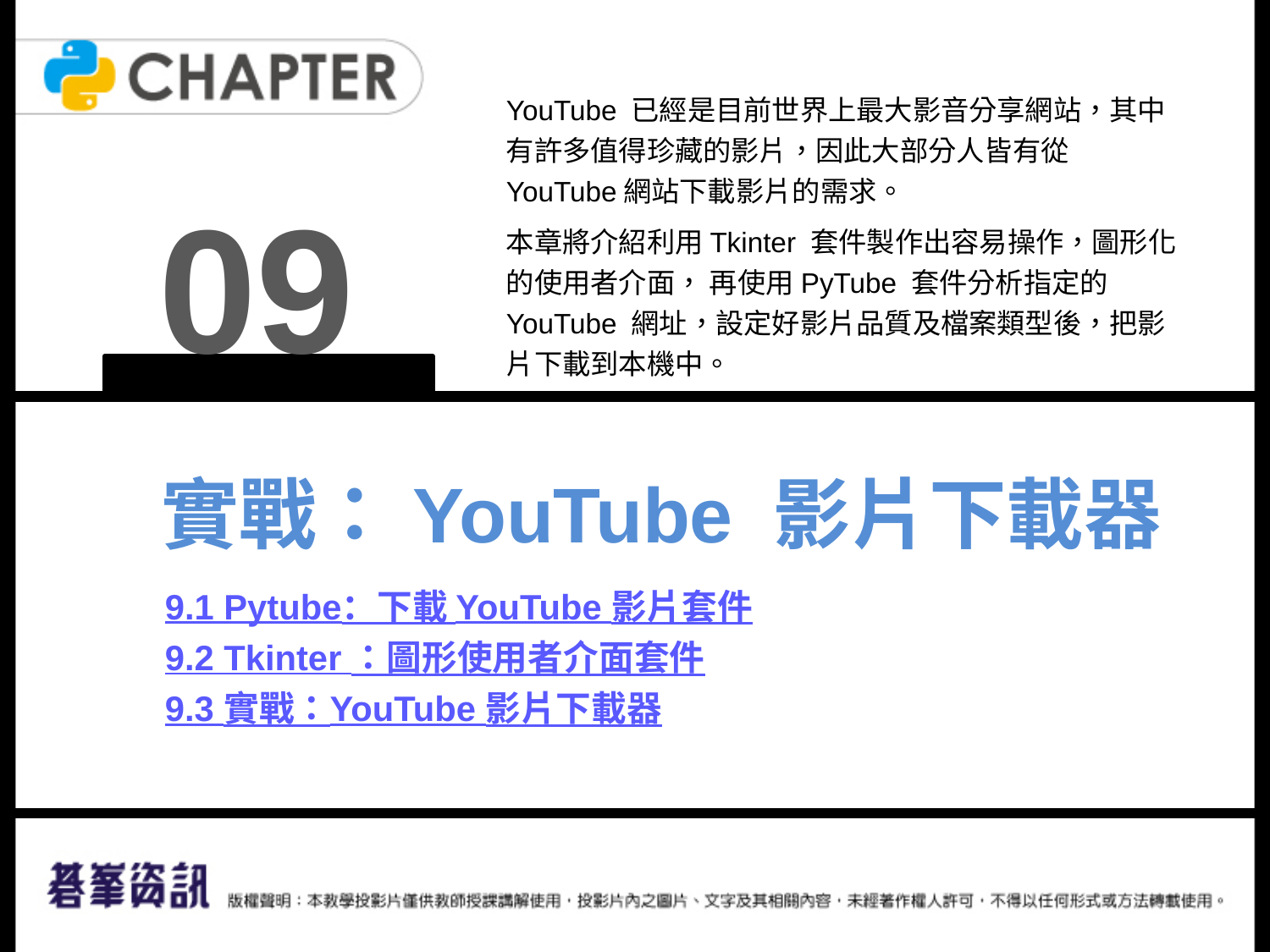

YouTube 已經是目前世界上最大影音分享網站，其中有許多值得珍藏的影片，因此大部分人皆有從 YouTube網站下載影片的需求。
本章將介紹利用Tkinter 套件製作出容易操作，圖形化的使用者介面， 再使用PyTube 套件分析指定的YouTube 網址，設定好影片品質及檔案類型後，把影片下載到本機中。
09
實戰：YouTube 影片下載器
9.1 Pytube：下載 YouTube 影片套件
9.2 Tkinter ：圖形使用者介面套件
9.3 實戰：YouTube 影片下載器